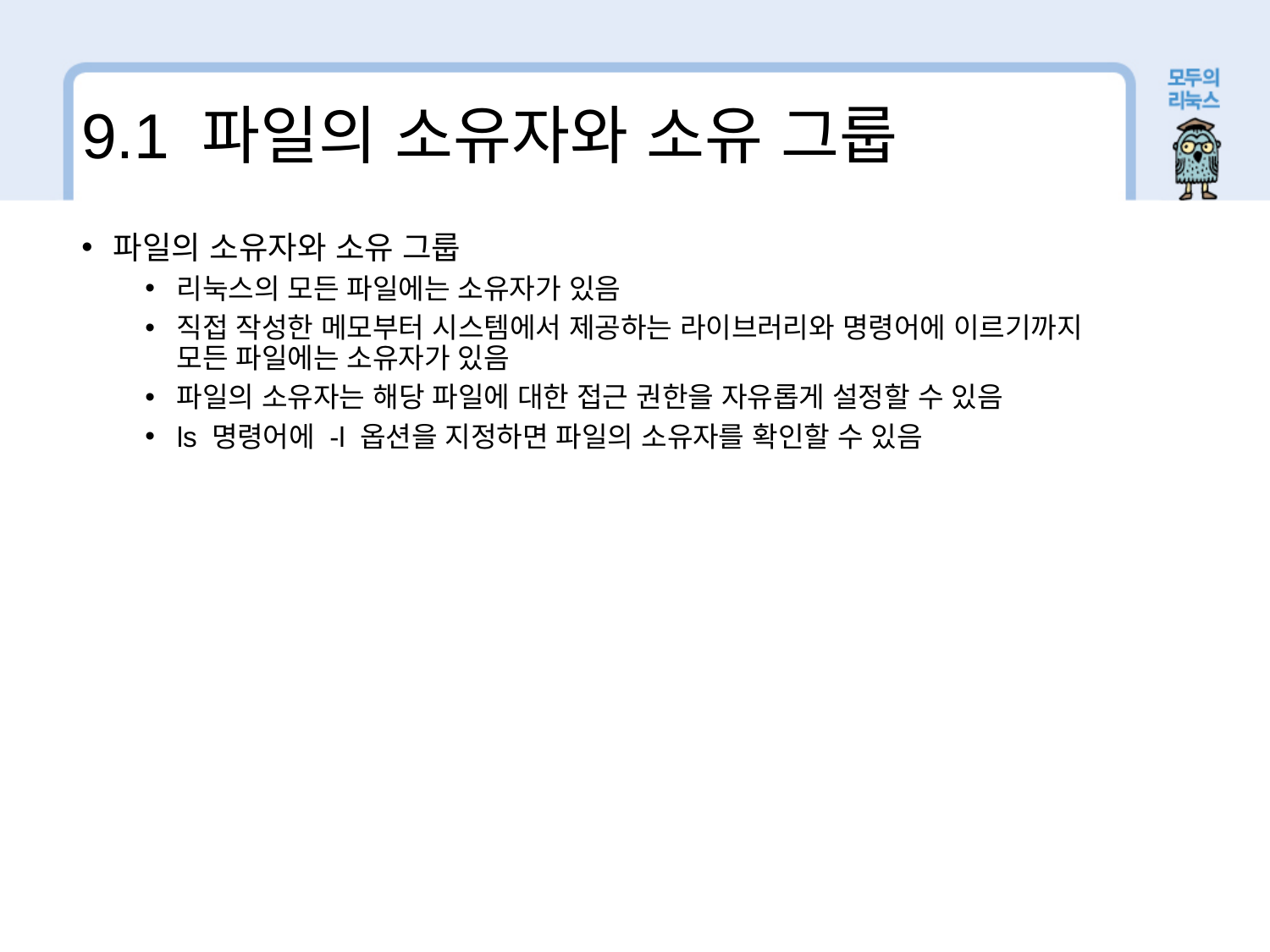

9.1 파일의 소유자와 소유 그룹
파일의 소유자와 소유 그룹
리눅스의 모든 파일에는 소유자가 있음
직접 작성한 메모부터 시스템에서 제공하는 라이브러리와 명령어에 이르기까지 모든 파일에는 소유자가 있음
파일의 소유자는 해당 파일에 대한 접근 권한을 자유롭게 설정할 수 있음
ls 명령어에 -l 옵션을 지정하면 파일의 소유자를 확인할 수 있음